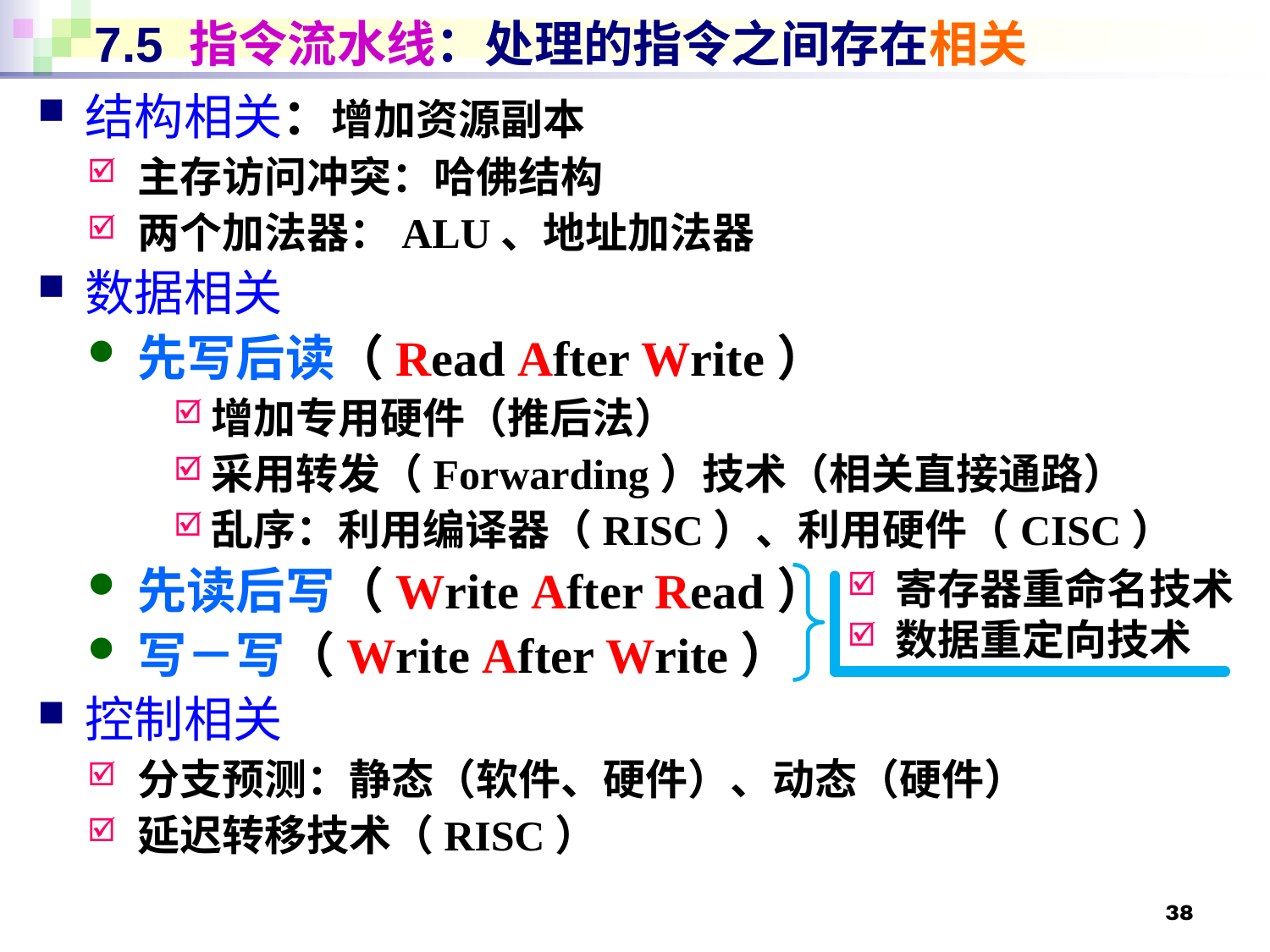

# 7.5 指令流水线：处理的指令之间存在相关
结构相关：增加资源副本
主存访问冲突：哈佛结构
两个加法器：ALU、地址加法器
数据相关
先写后读（Read After Write）
增加专用硬件（推后法）
采用转发（Forwarding）技术（相关直接通路）
乱序：利用编译器（RISC）、利用硬件（CISC）
先读后写（Write After Read）
写－写（Write After Write）
控制相关
分支预测：静态（软件、硬件）、动态（硬件）
延迟转移技术（RISC）
寄存器重命名技术
数据重定向技术

38